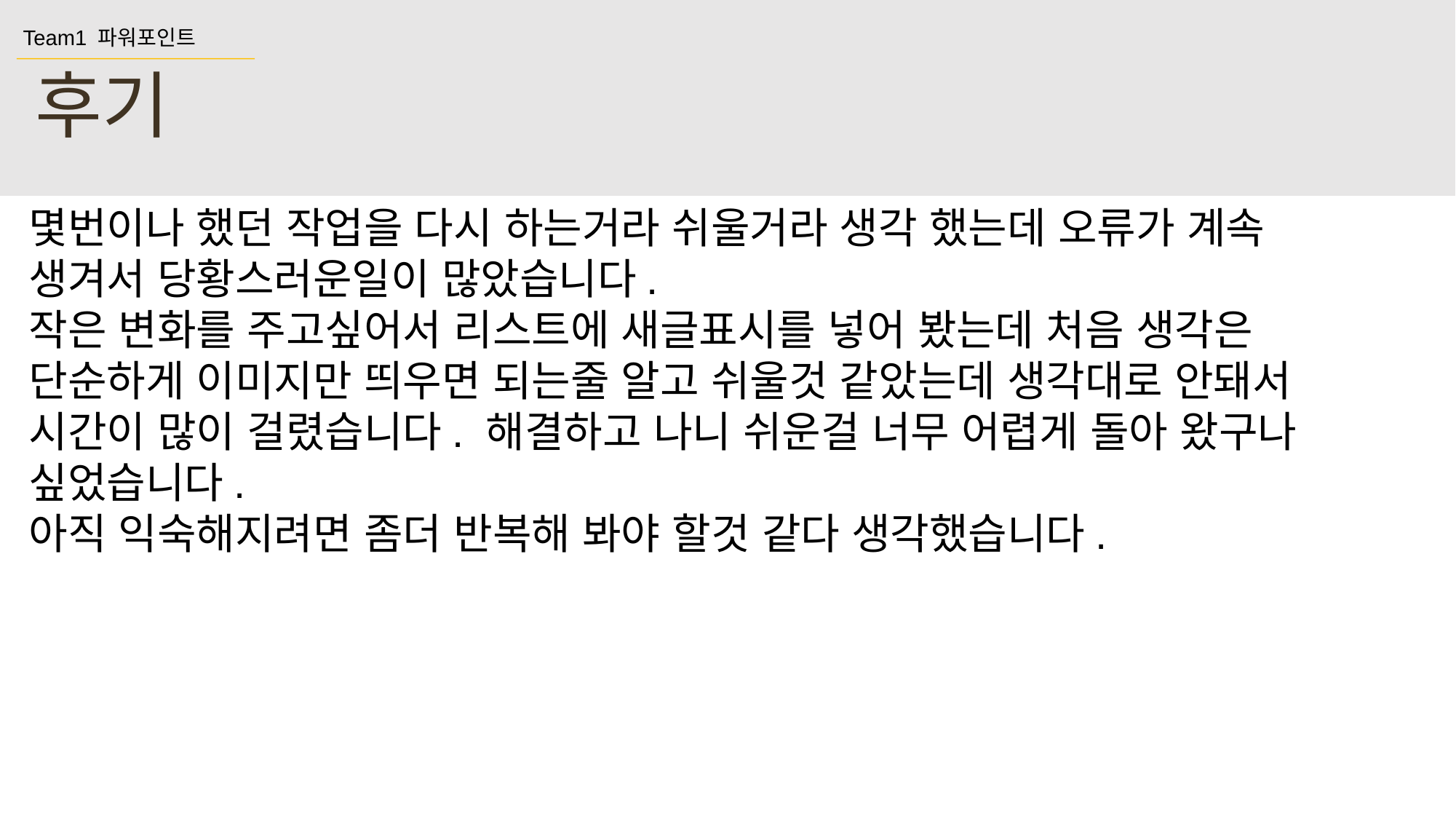

Team1 파워포인트
후기
몇번이나 했던 작업을 다시 하는거라 쉬울거라 생각 했는데 오류가 계속 생겨서 당황스러운일이 많았습니다.
작은 변화를 주고싶어서 리스트에 새글표시를 넣어 봤는데 처음 생각은 단순하게 이미지만 띄우면 되는줄 알고 쉬울것 같았는데 생각대로 안돼서 시간이 많이 걸렸습니다. 해결하고 나니 쉬운걸 너무 어렵게 돌아 왔구나 싶었습니다.
아직 익숙해지려면 좀더 반복해 봐야 할것 같다 생각했습니다.